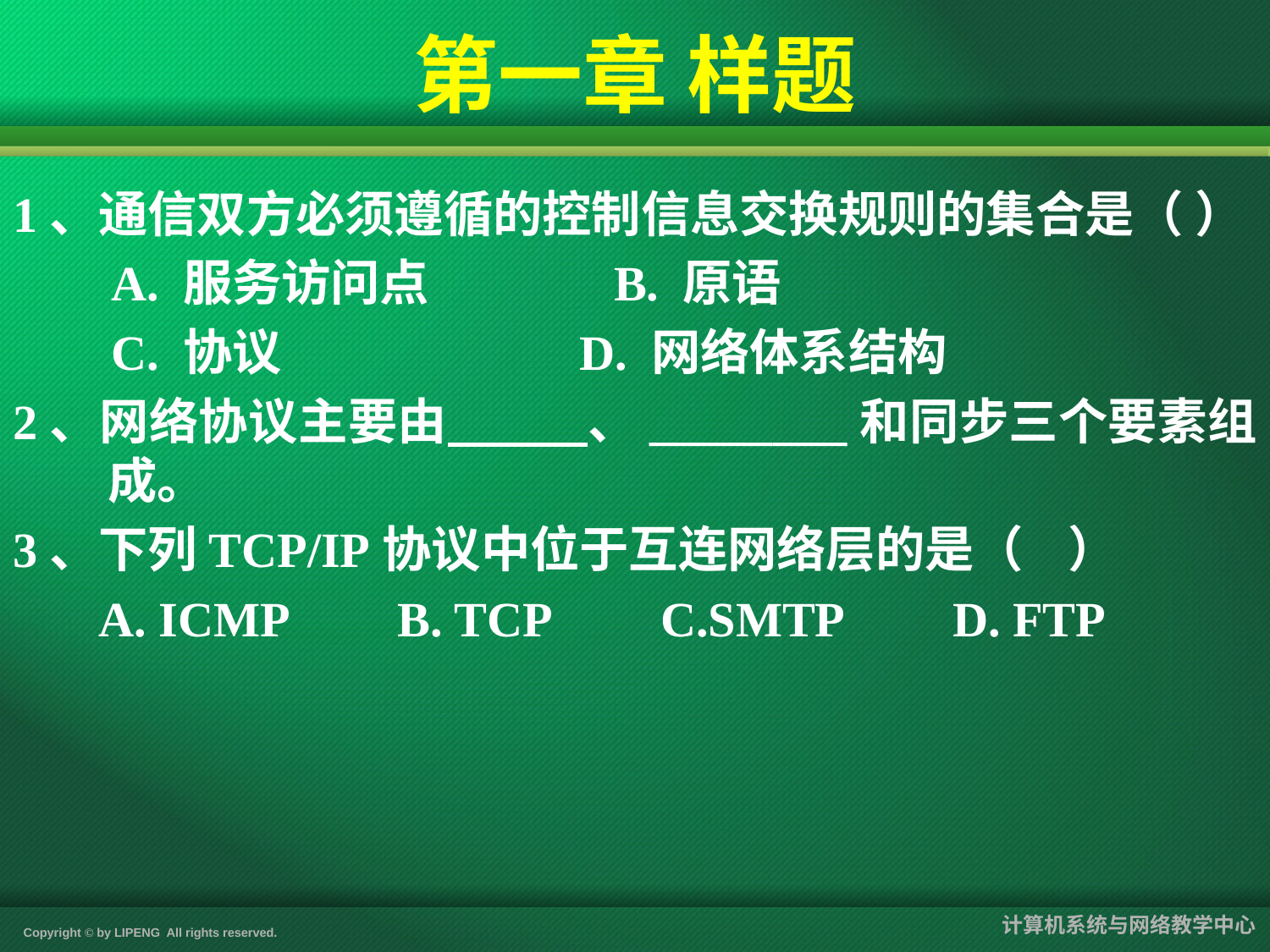

# 第一章 样题
1、通信双方必须遵循的控制信息交换规则的集合是（ ）
        A. 服务访问点　           B. 原语
        C. 协议　　  	       D. 网络体系结构
2、网络协议主要由            、________和同步三个要素组成。
3、下列TCP/IP协议中位于互连网络层的是（    ）
       A. ICMP         B. TCP         C.SMTP         D. FTP